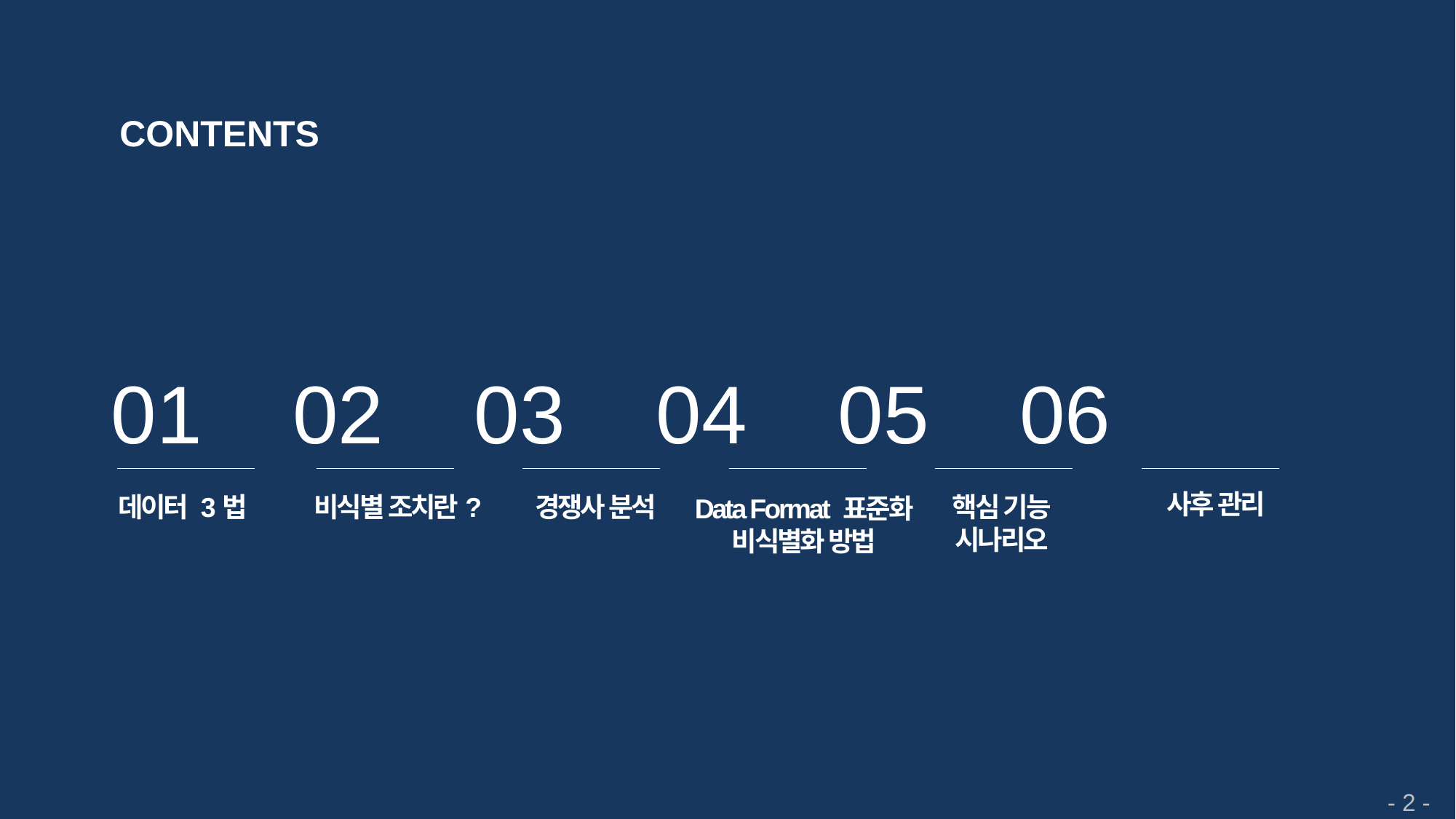

CONTENTS
01    02    03    04    05    06
사후 관리
데이터 3법
비식별 조치란?
경쟁사 분석
핵심 기능
시나리오
Data Format 표준화
비식별화 방법

- 2 -